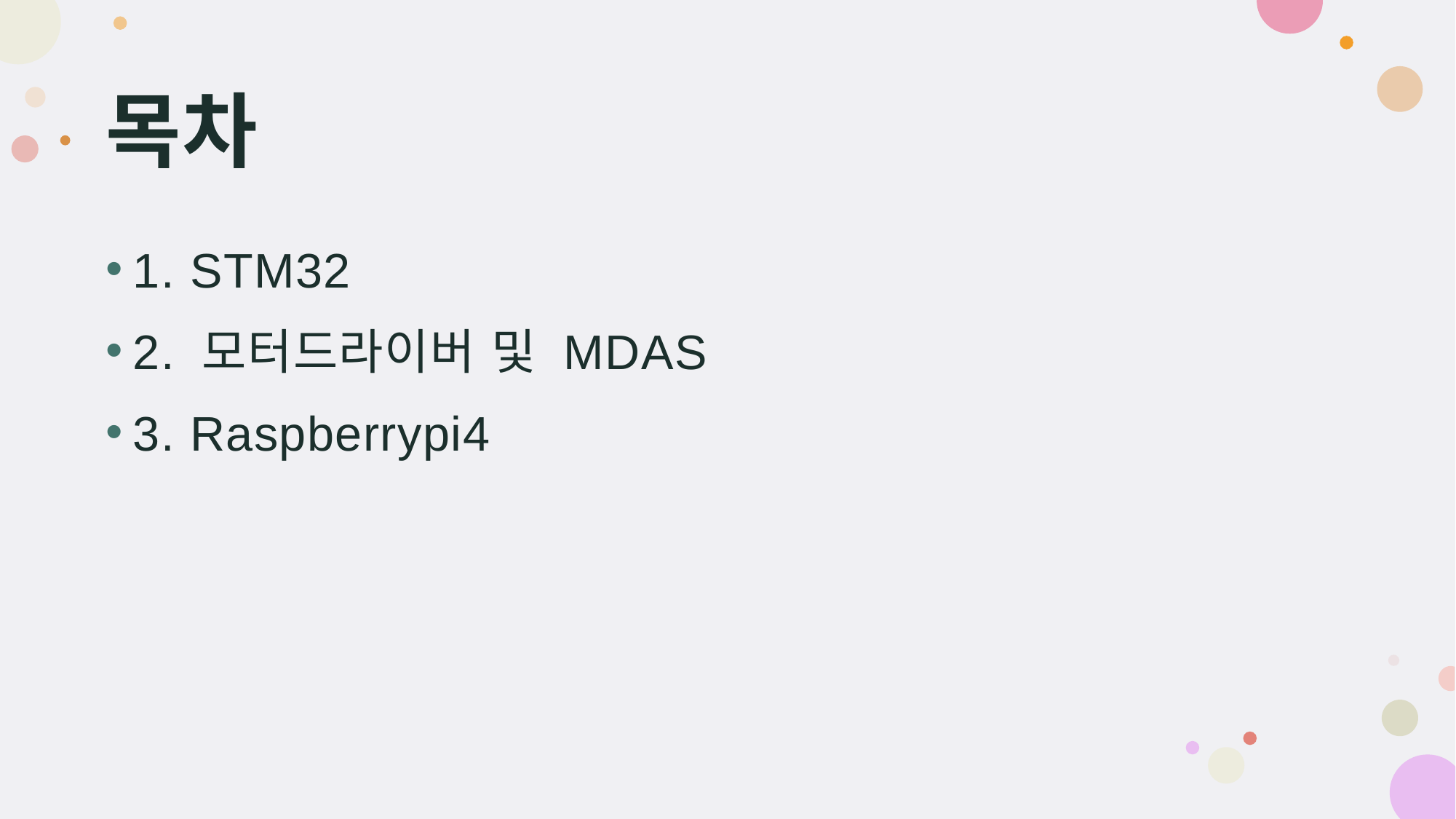

# 목차
1. STM32
2. 모터드라이버 및 MDAS
3. Raspberrypi4